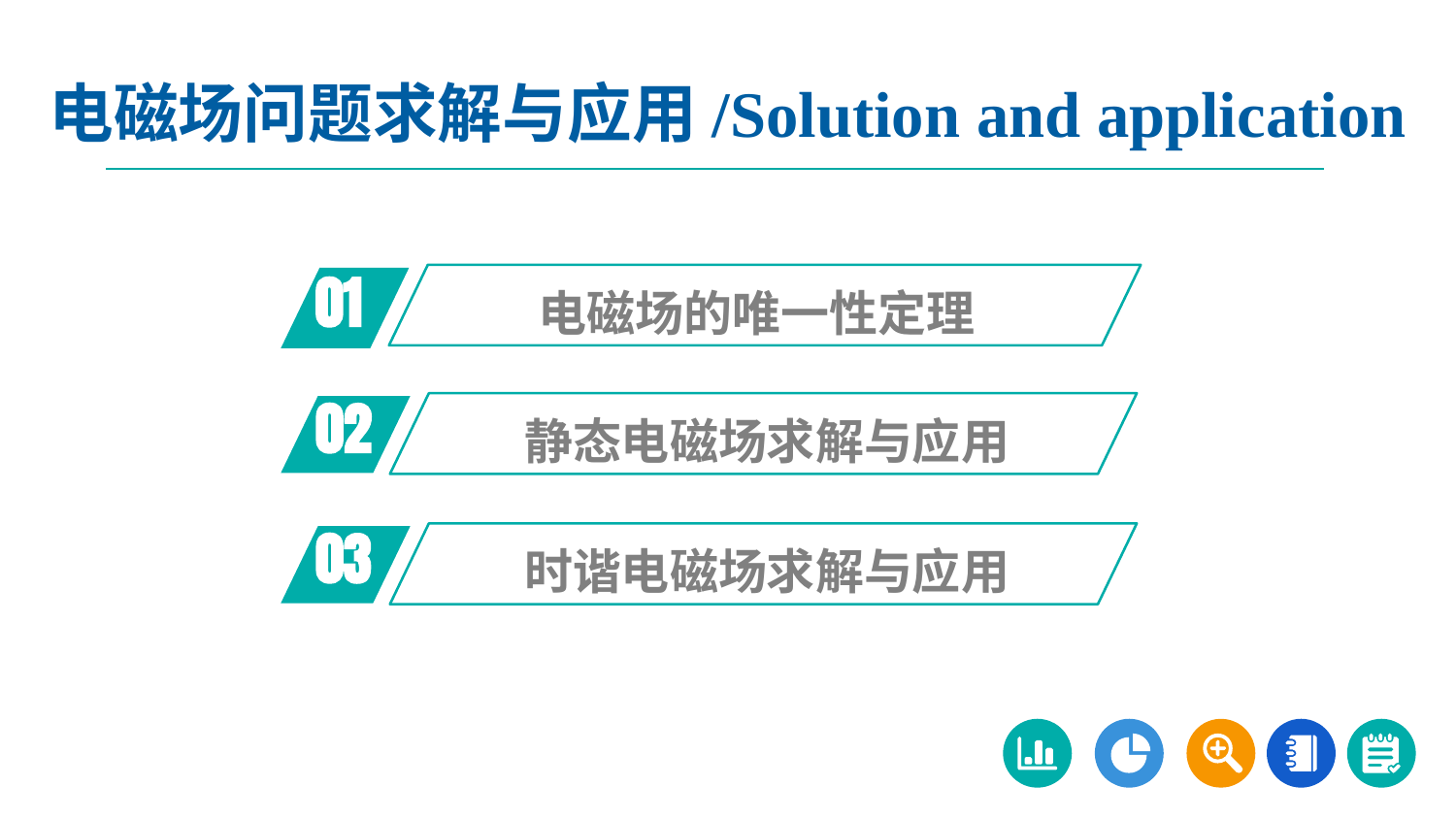

电磁场问题求解与应用/Solution and application
01

电磁场的唯一性定理
02

静态电磁场求解与应用
03

时谐电磁场求解与应用